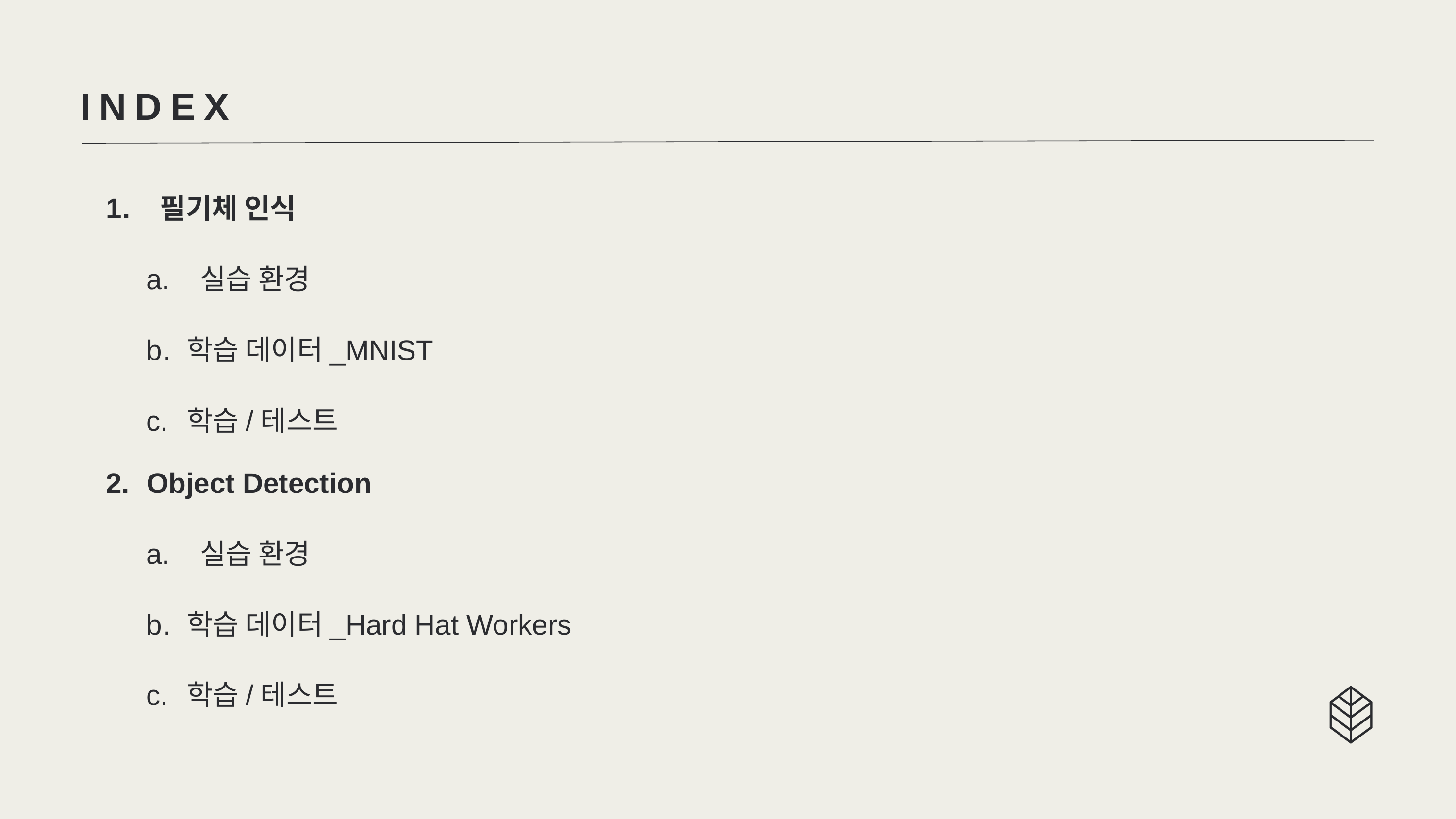

INDEX

 필기체 인식
 실습 환경
학습 데이터_MNIST
학습/테스트
Object Detection
 실습 환경
학습 데이터_Hard Hat Workers
학습/테스트